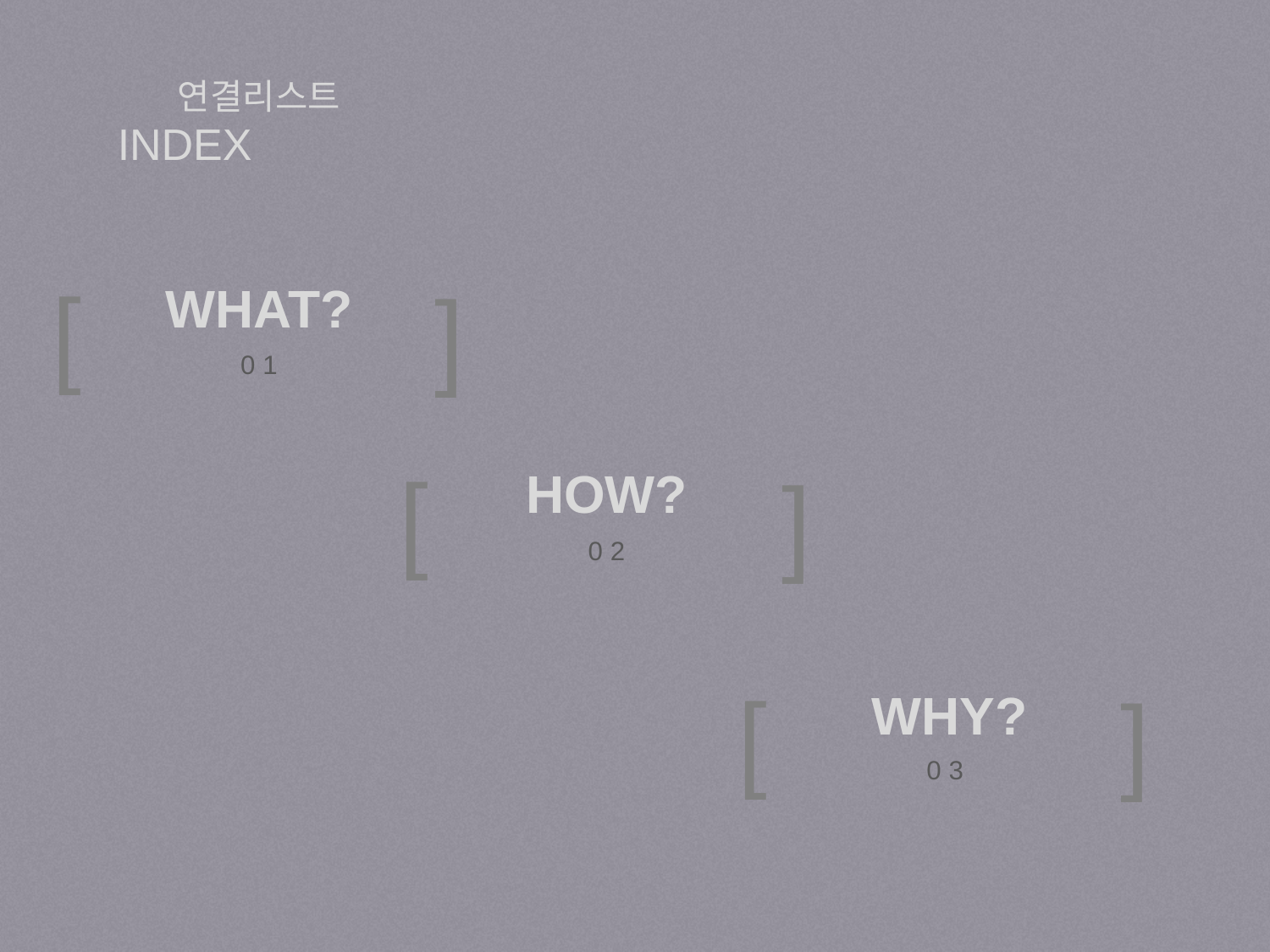

연결리스트
INDEX
[
]
WHAT?
0 1
WHY?
[
]
HOW?
0 2
[
]
0 3